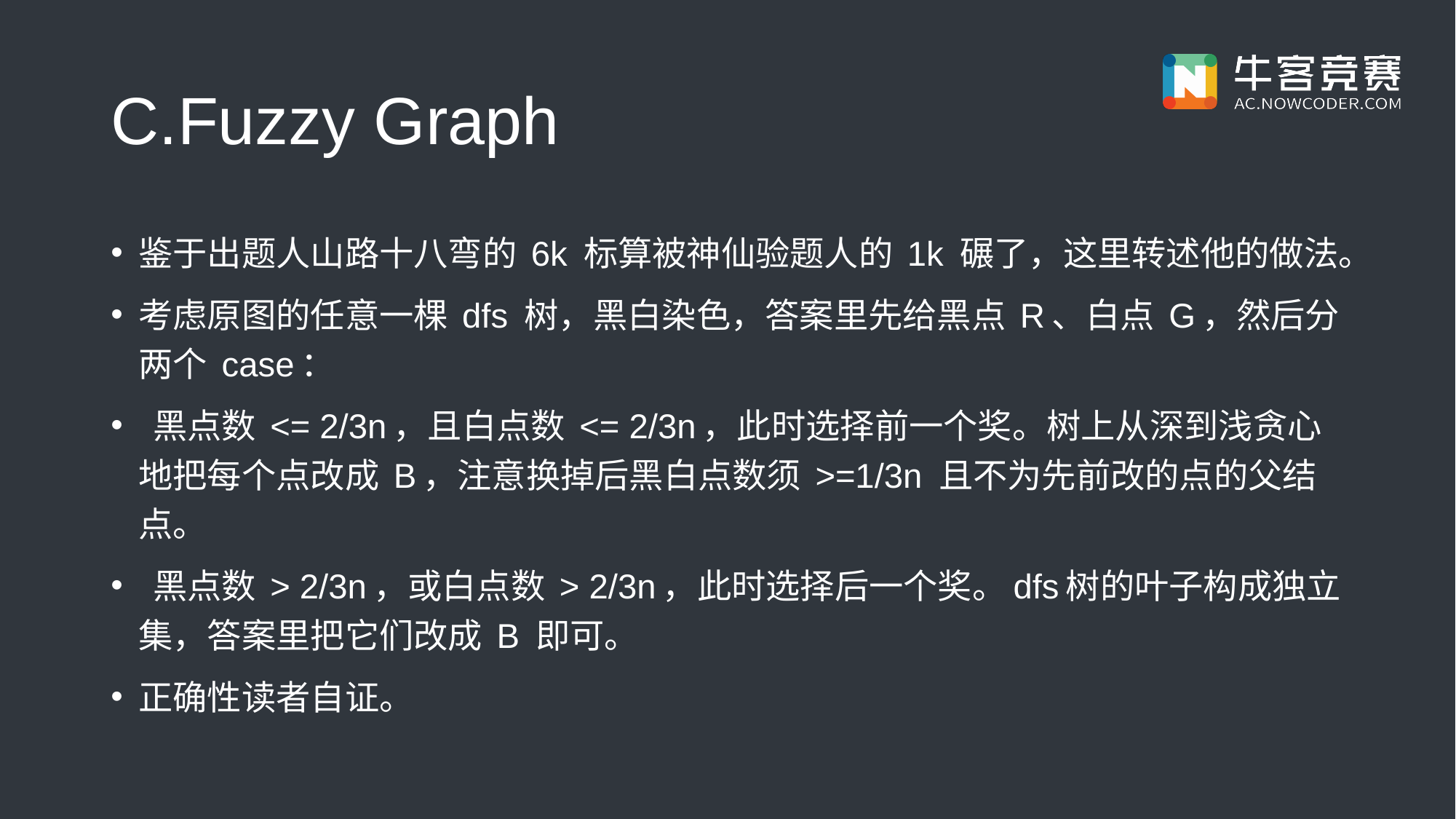

# C.Fuzzy Graph
鉴于出题人山路十八弯的 6k 标算被神仙验题人的 1k 碾了，这里转述他的做法。
考虑原图的任意一棵 dfs 树，黑白染色，答案里先给黑点 R、白点 G，然后分两个 case：
 黑点数 <= 2/3n，且白点数 <= 2/3n，此时选择前一个奖。树上从深到浅贪心地把每个点改成 B，注意换掉后黑白点数须 >=1/3n 且不为先前改的点的父结点。
 黑点数 > 2/3n，或白点数 > 2/3n，此时选择后一个奖。dfs树的叶子构成独立集，答案里把它们改成 B 即可。
正确性读者自证。